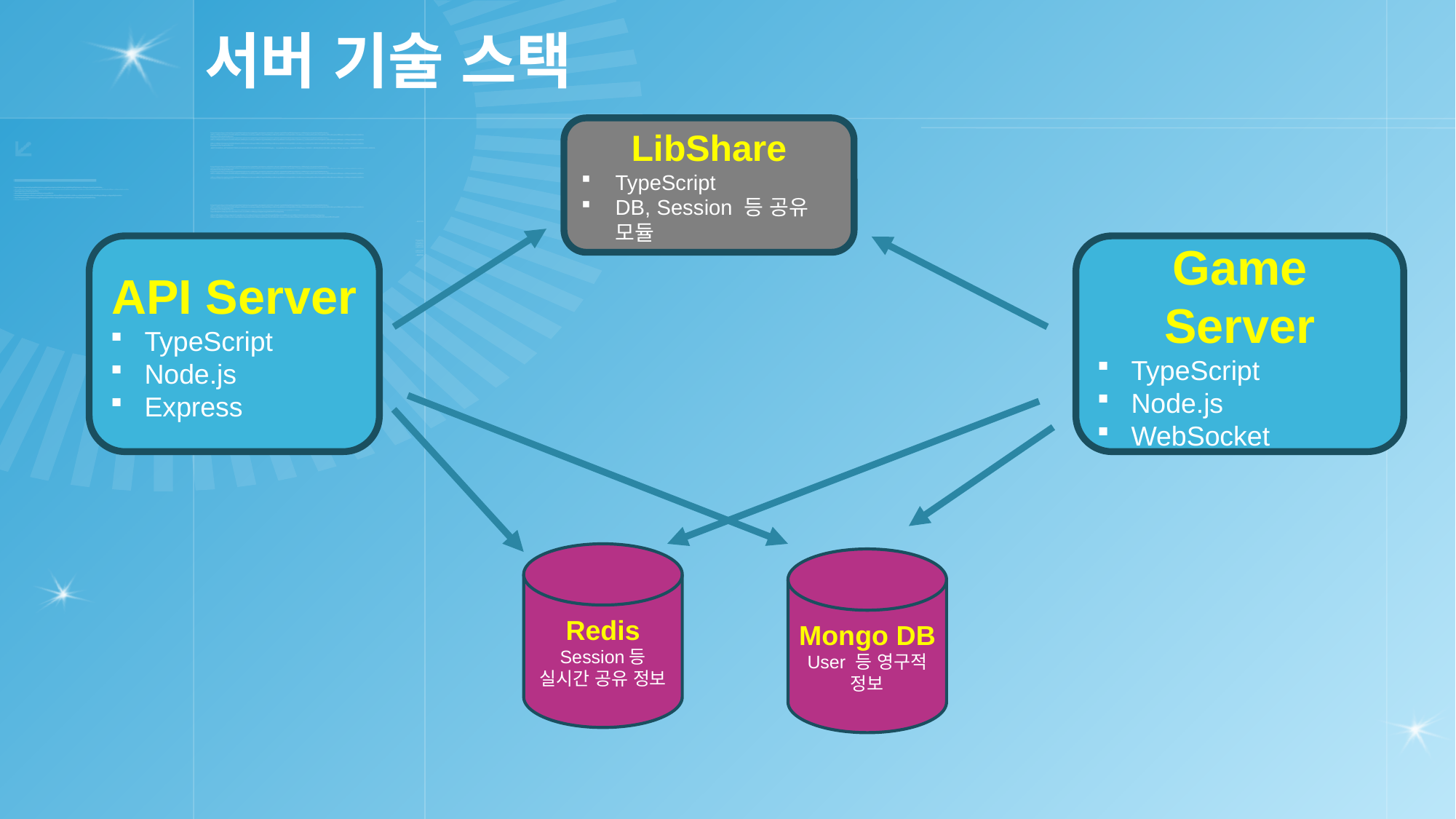

# 서버 기술 스택
LibShare
TypeScript
DB, Session 등 공유 모듈
API Server
TypeScript
Node.js
Express
Game Server
TypeScript
Node.js
WebSocket
Redis
Session등 실시간 공유 정보
Mongo DB
User 등 영구적 정보